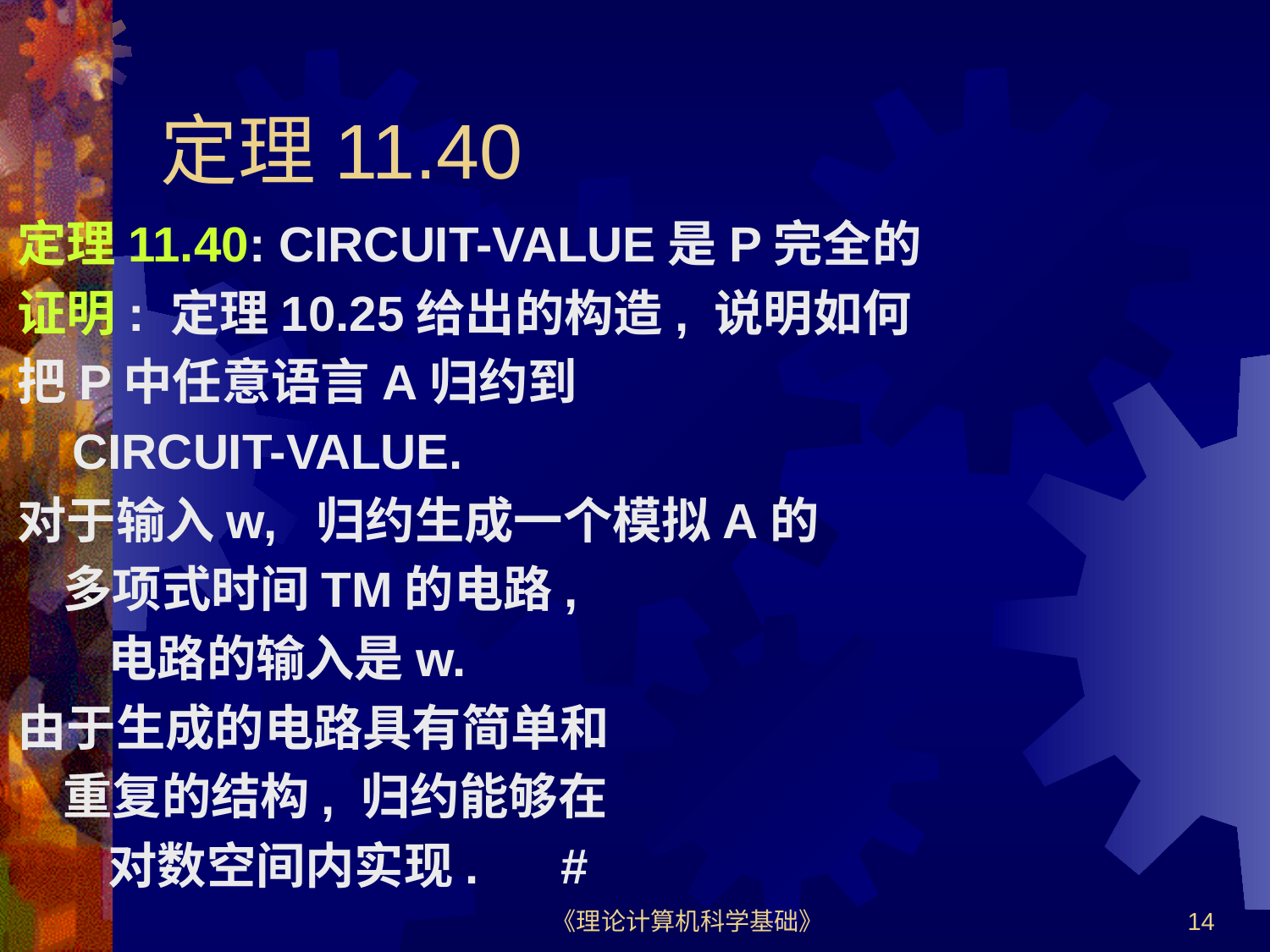

# 定理11.40
定理11.40: CIRCUIT-VALUE是P完全的
证明: 定理10.25给出的构造, 说明如何
把P中任意语言A归约到
    CIRCUIT-VALUE.
对于输入w,  归约生成一个模拟A的
   多项式时间TM的电路,
       电路的输入是w.
由于生成的电路具有简单和
   重复的结构, 归约能够在
       对数空间内实现.      #
《理论计算机科学基础》
14